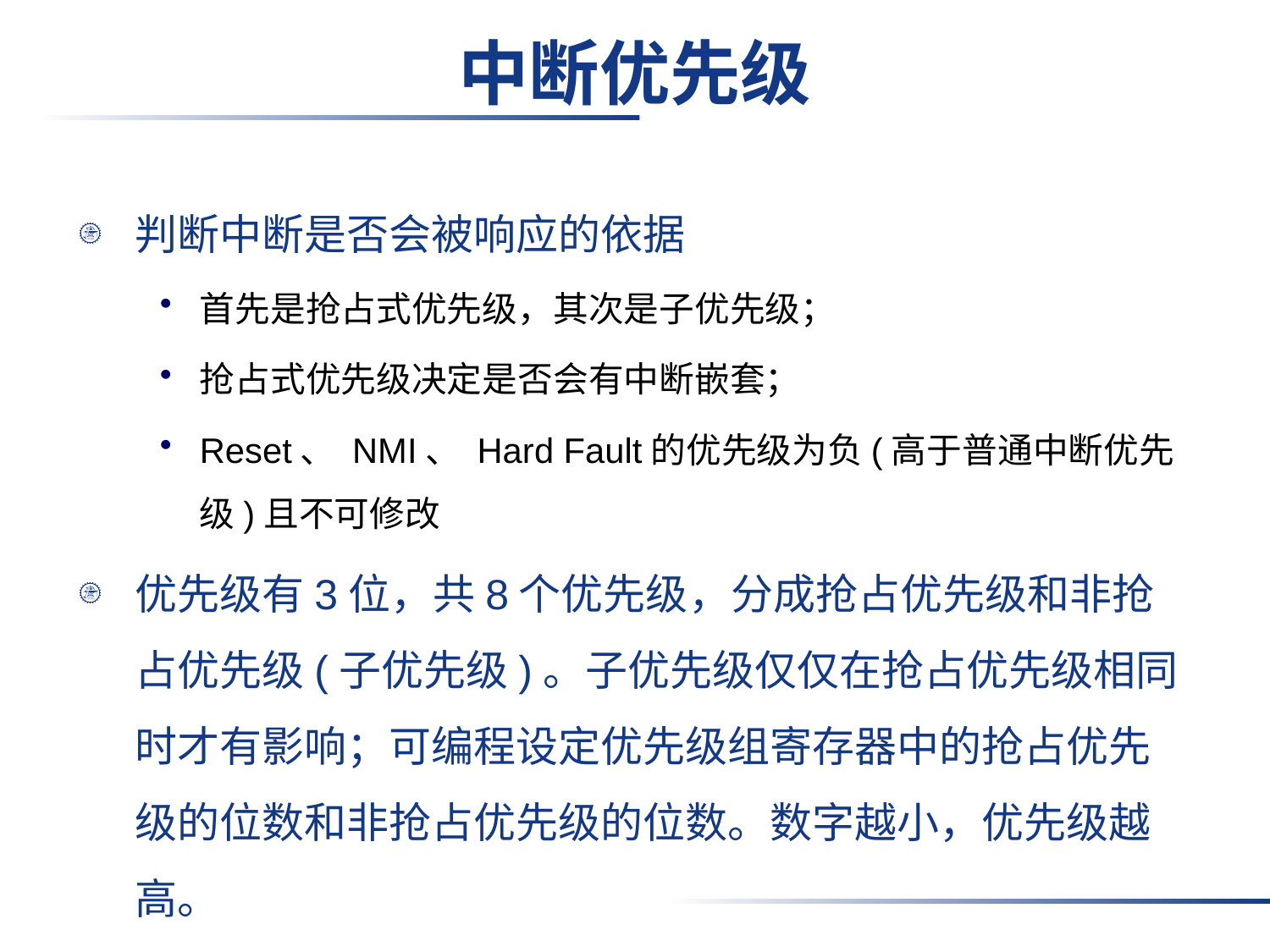

# 中断优先级
判断中断是否会被响应的依据
首先是抢占式优先级，其次是子优先级；
抢占式优先级决定是否会有中断嵌套；
Reset、 NMI、 Hard Fault的优先级为负(高于普通中断优先级)且不可修改
优先级有3位，共8个优先级，分成抢占优先级和非抢占优先级(子优先级)。子优先级仅仅在抢占优先级相同时才有影响；可编程设定优先级组寄存器中的抢占优先级的位数和非抢占优先级的位数。数字越小，优先级越高。